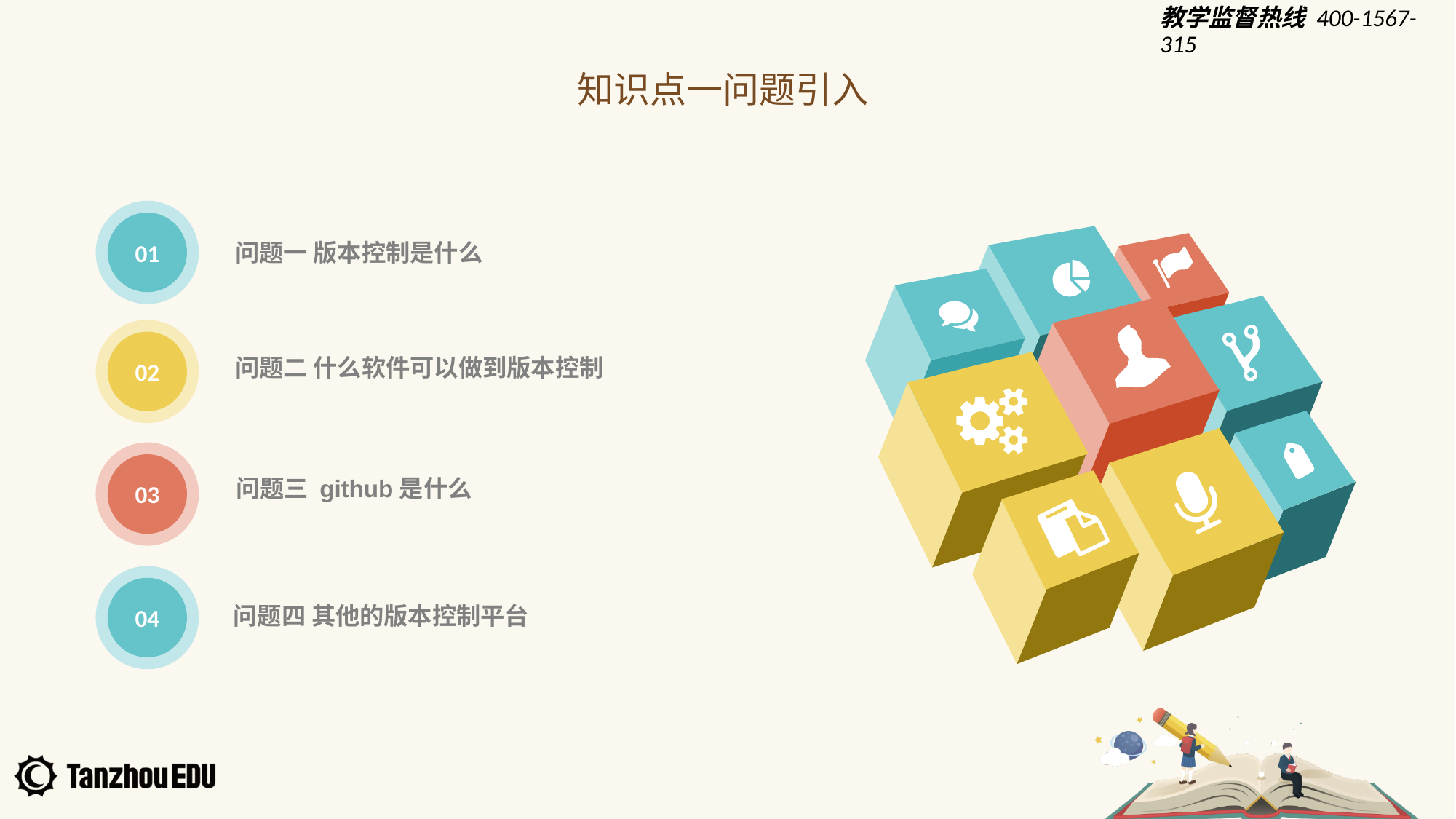

知识点一问题引入

01

问题一 版本控制是什么

02

问题二 什么软件可以做到版本控制

03

问题三 github是什么

04
问题四 其他的版本控制平台